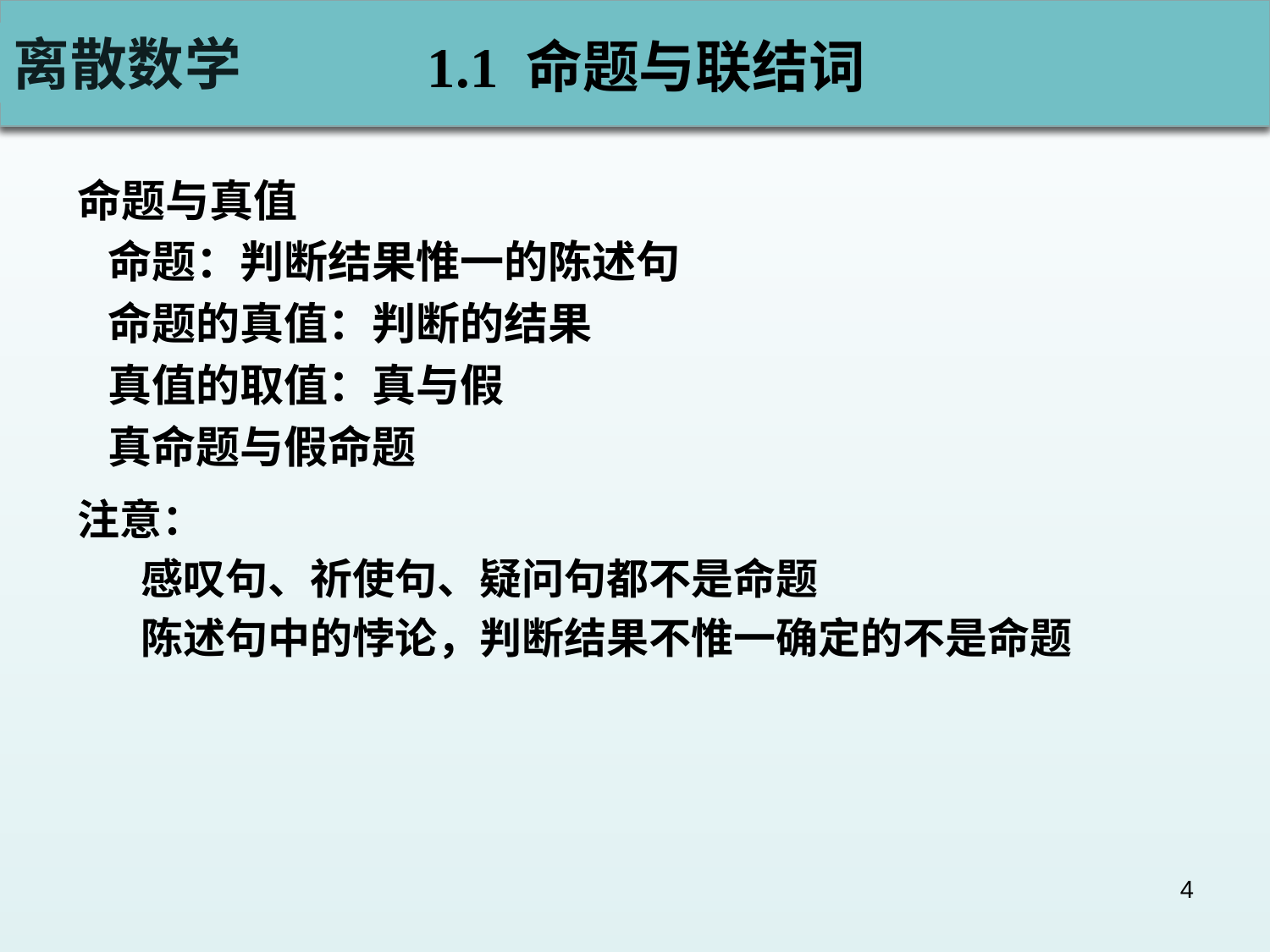

1.1 命题与联结词
命题与真值
  命题：判断结果惟一的陈述句
  命题的真值：判断的结果
  真值的取值：真与假
  真命题与假命题
注意：
感叹句、祈使句、疑问句都不是命题
陈述句中的悖论，判断结果不惟一确定的不是命题
4